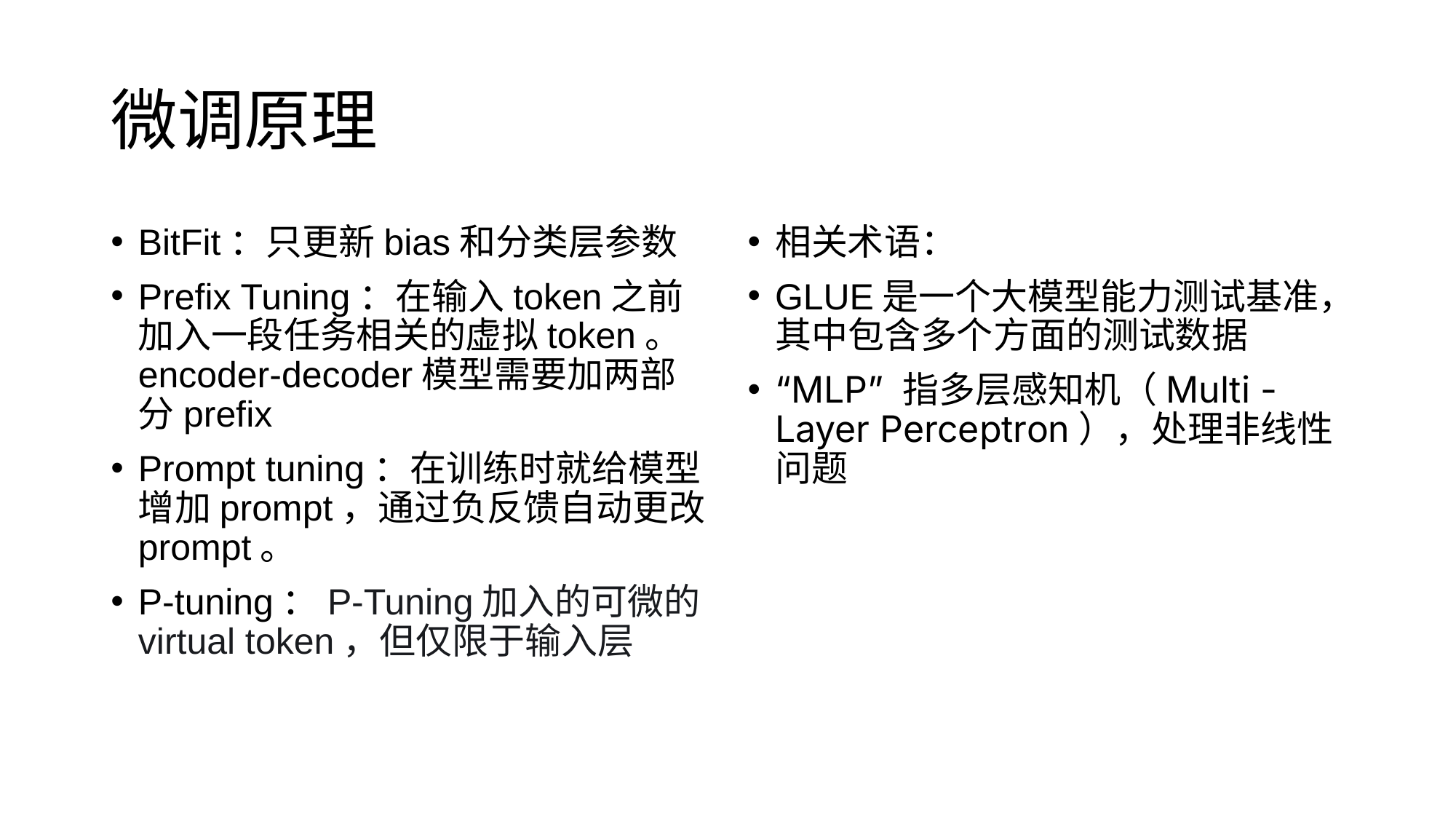

# 微调原理
BitFit：只更新bias和分类层参数
Prefix Tuning：在输入token之前加入一段任务相关的虚拟token。encoder-decoder模型需要加两部分prefix
Prompt tuning：在训练时就给模型增加prompt，通过负反馈自动更改prompt。
P-tuning：P-Tuning加入的可微的virtual token，但仅限于输入层

相关术语：
GLUE是一个大模型能力测试基准，其中包含多个方面的测试数据
“MLP” 指多层感知机（Multi - Layer Perceptron），处理非线性问题